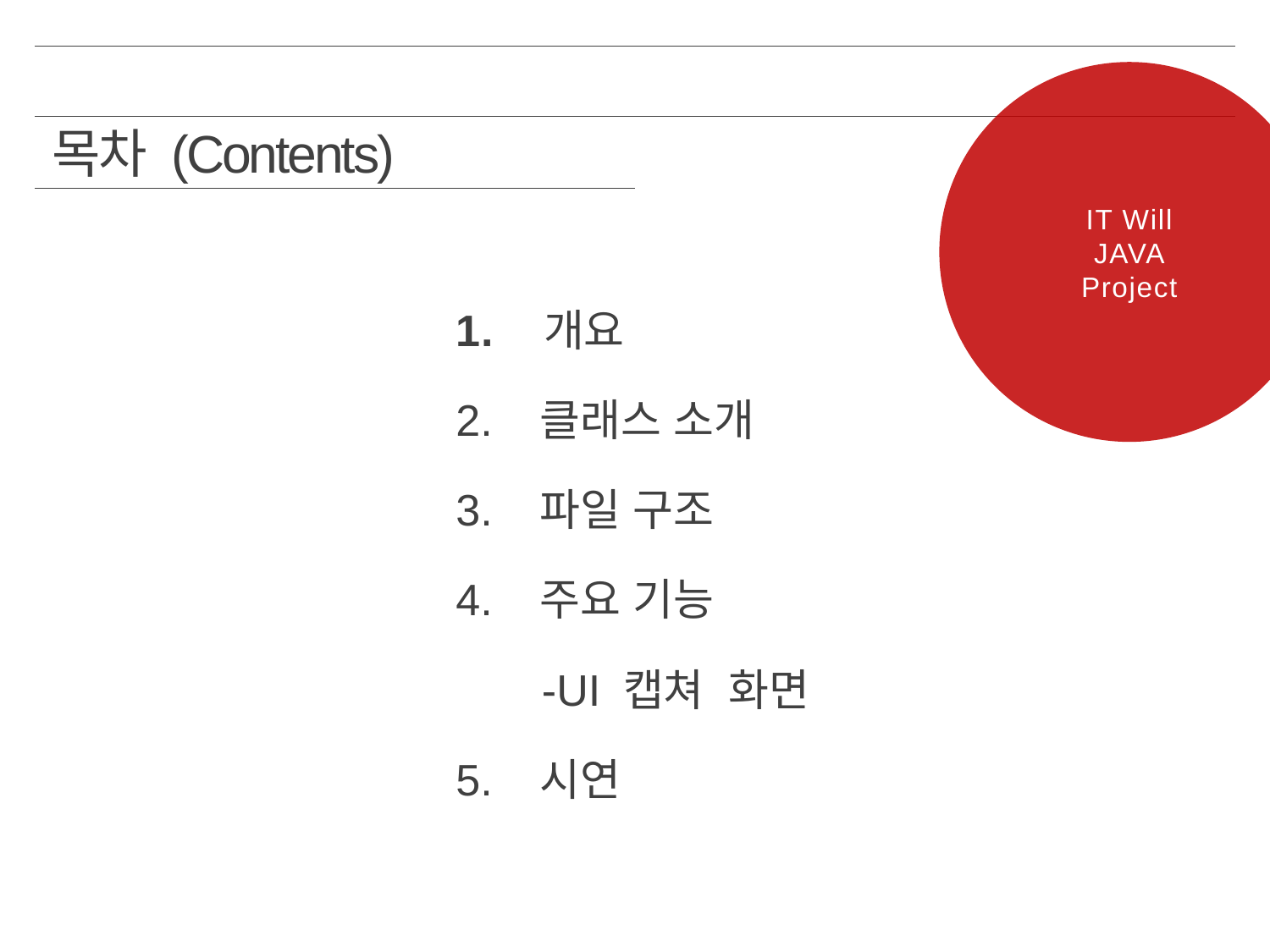

IT Will
JAVA
Project
목차 (Contents)
   개요

2.   클래스 소개

3.   파일 구조

4.   주요 기능

       -UI 캡쳐  화면

5.   시연